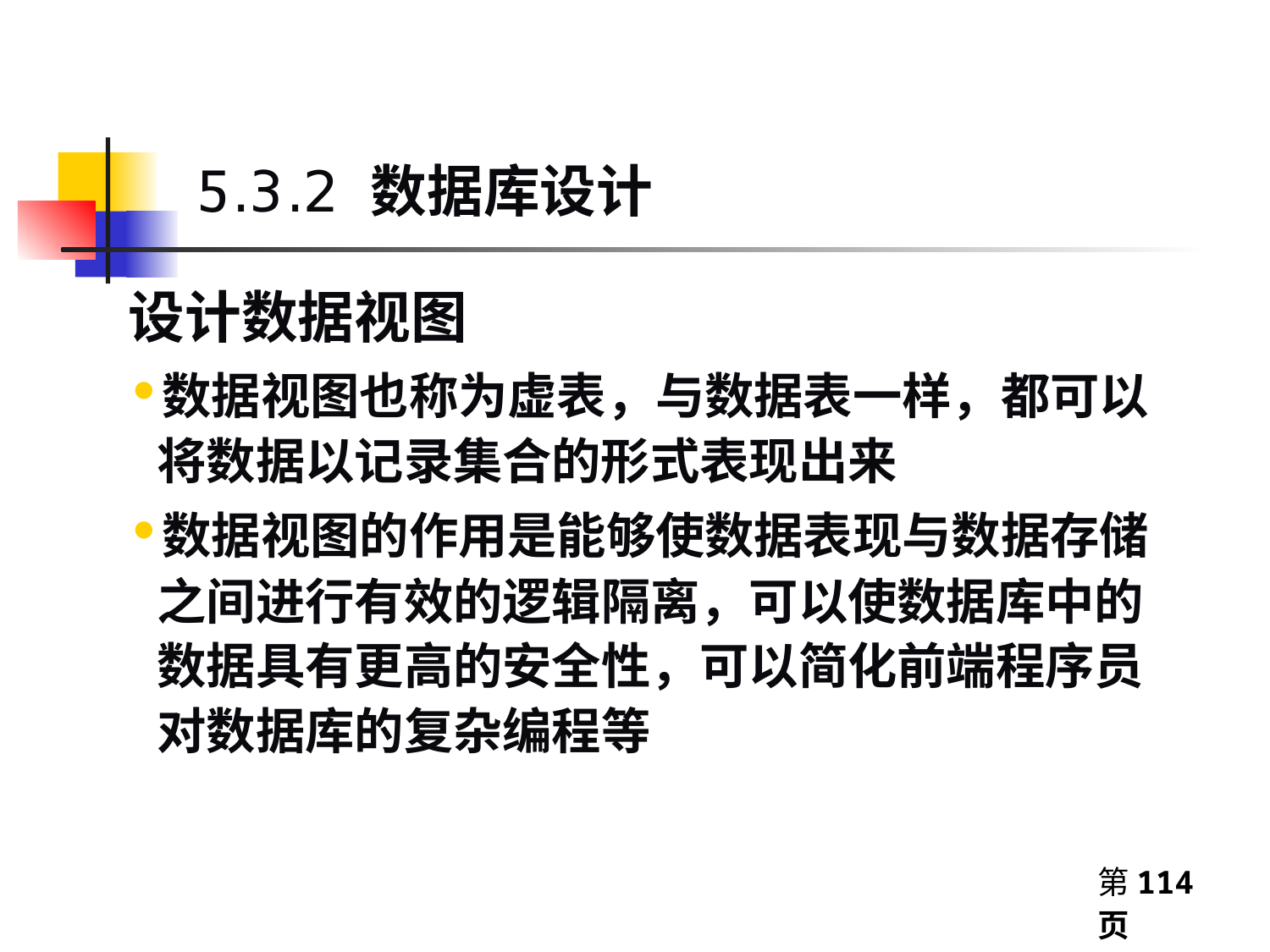

5.3.2 数据库设计
设计数据视图
数据视图也称为虚表，与数据表一样，都可以将数据以记录集合的形式表现出来
数据视图的作用是能够使数据表现与数据存储之间进行有效的逻辑隔离，可以使数据库中的数据具有更高的安全性，可以简化前端程序员对数据库的复杂编程等